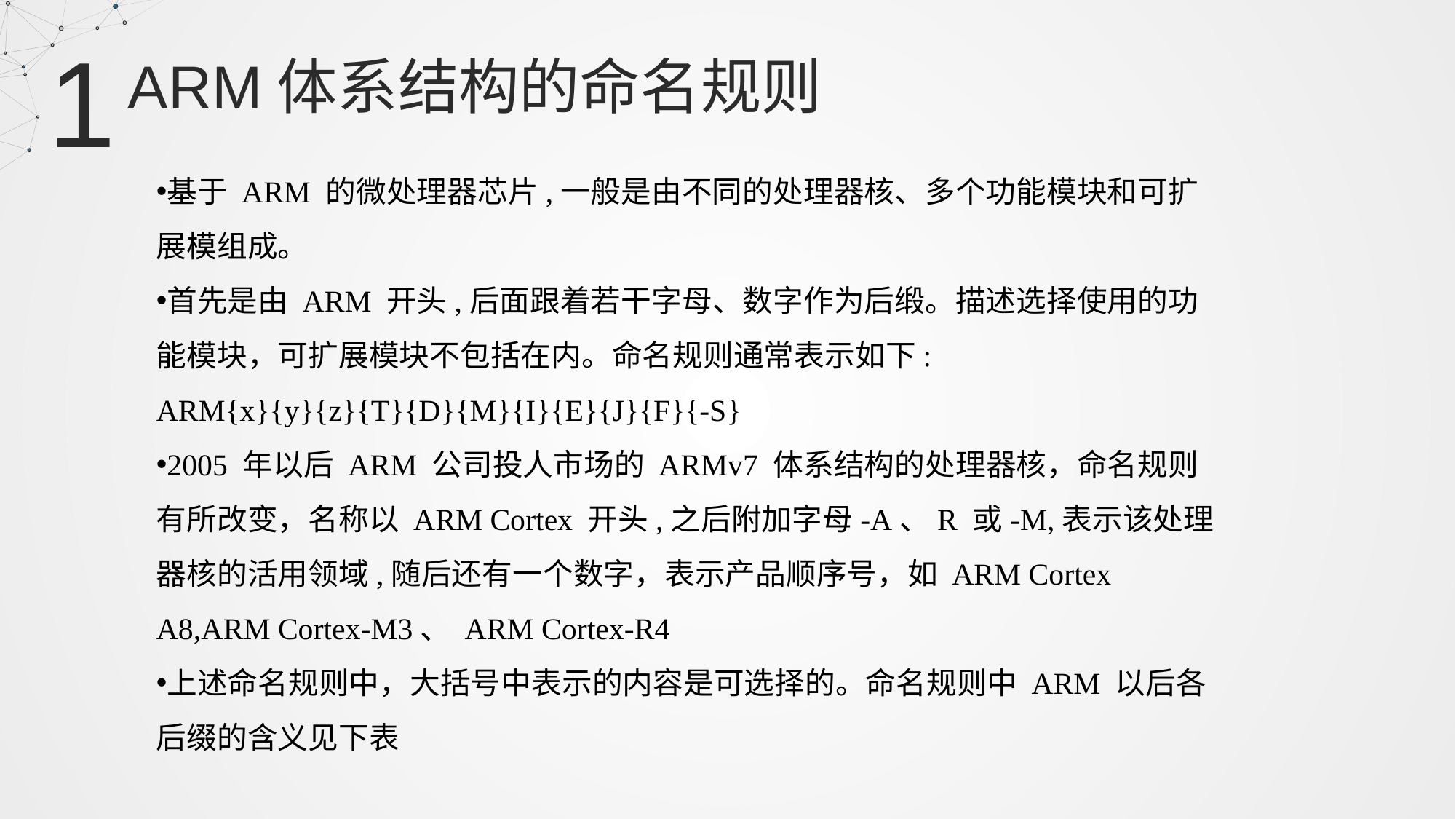

1
ARM体系结构的命名规则
基于 ARM 的微处理器芯片,一般是由不同的处理器核、多个功能模块和可扩展模组成。
首先是由 ARM 开头,后面跟着若干字母、数字作为后缎。描述选择使用的功能模块，可扩展模块不包括在内。命名规则通常表示如下:
ARM{x}{y}{z}{T}{D}{M}{I}{E}{J}{F}{-S}
2005 年以后 ARM 公司投人市场的 ARMv7 体系结构的处理器核，命名规则有所改变，名称以 ARM Cortex 开头,之后附加字母-A、R 或-M,表示该处理器核的活用领域,随后还有一个数字，表示产品顺序号，如 ARM Cortex A8,ARM Cortex-M3、 ARM Cortex-R4
上述命名规则中，大括号中表示的内容是可选择的。命名规则中 ARM 以后各后缀的含义见下表